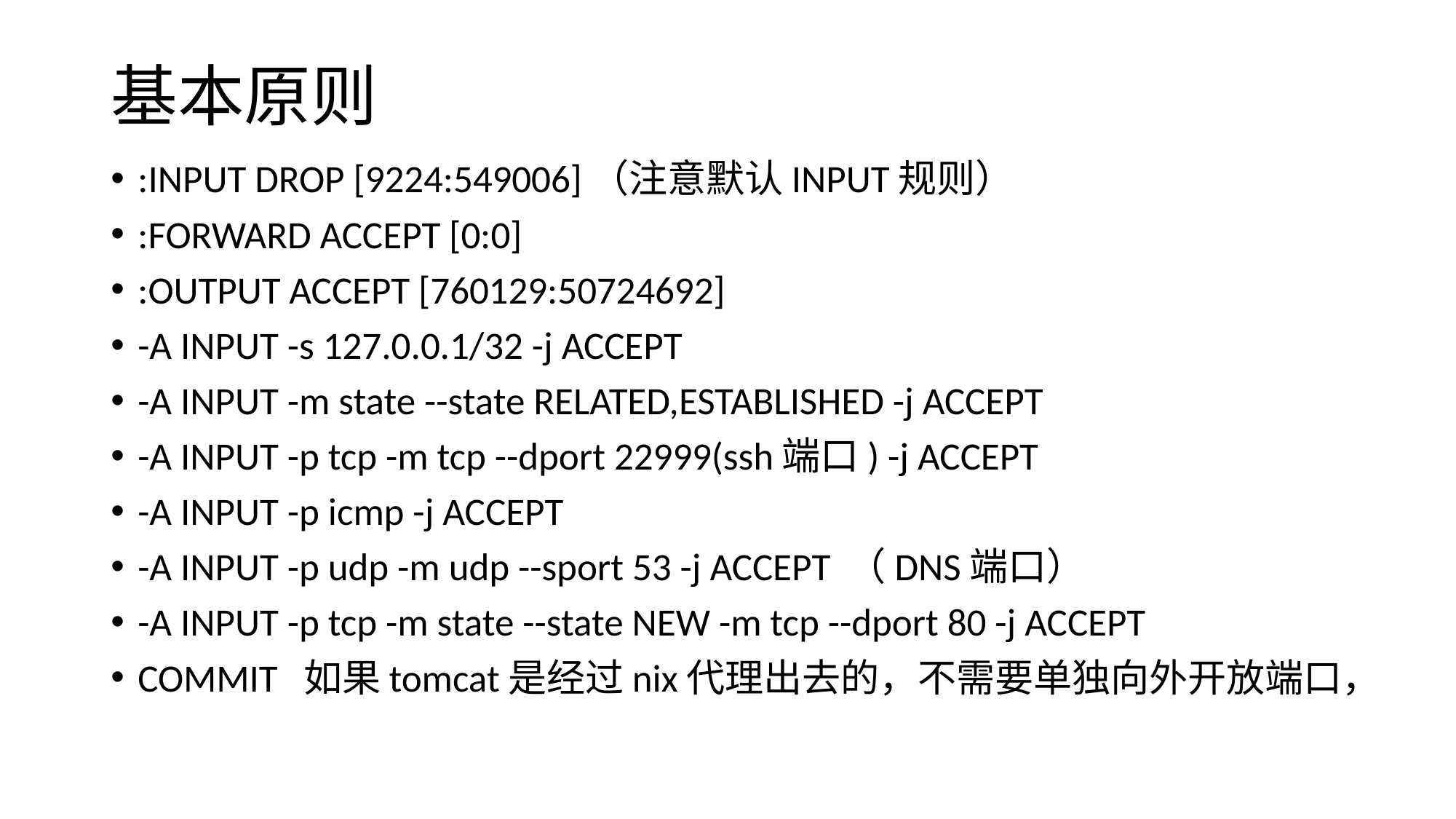

# 基本原则
:INPUT DROP [9224:549006]（注意默认INPUT规则）
:FORWARD ACCEPT [0:0]
:OUTPUT ACCEPT [760129:50724692]
-A INPUT -s 127.0.0.1/32 -j ACCEPT
-A INPUT -m state --state RELATED,ESTABLISHED -j ACCEPT
-A INPUT -p tcp -m tcp --dport 22999(ssh端口) -j ACCEPT
-A INPUT -p icmp -j ACCEPT
-A INPUT -p udp -m udp --sport 53 -j ACCEPT （DNS端口）
-A INPUT -p tcp -m state --state NEW -m tcp --dport 80 -j ACCEPT
COMMIT  如果tomcat是经过nix代理出去的，不需要单独向外开放端口，